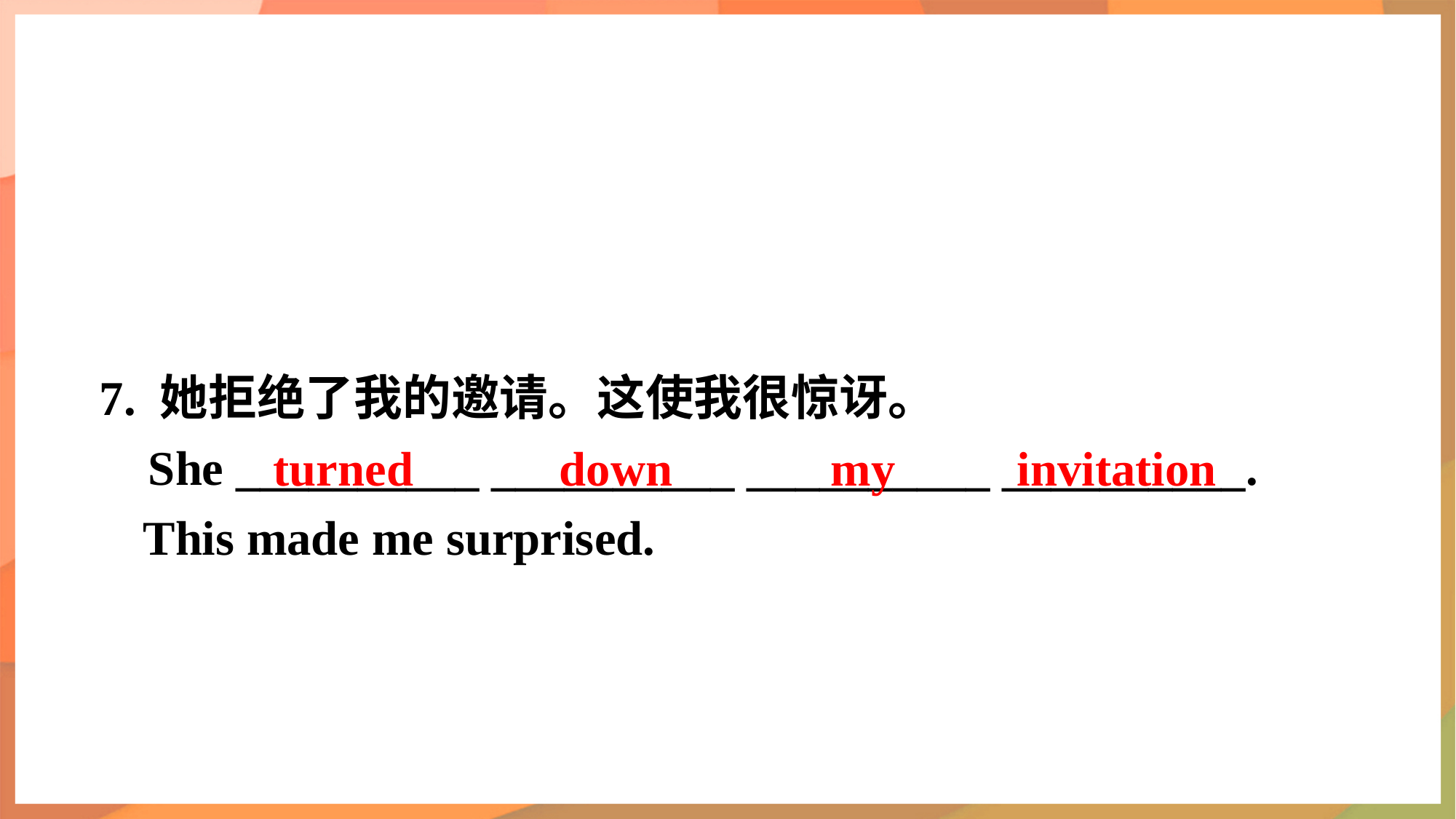

7. 她拒绝了我的邀请。这使我很惊讶。
    She __________ __________ __________ __________. This made me surprised.
turned            down             my          invitation